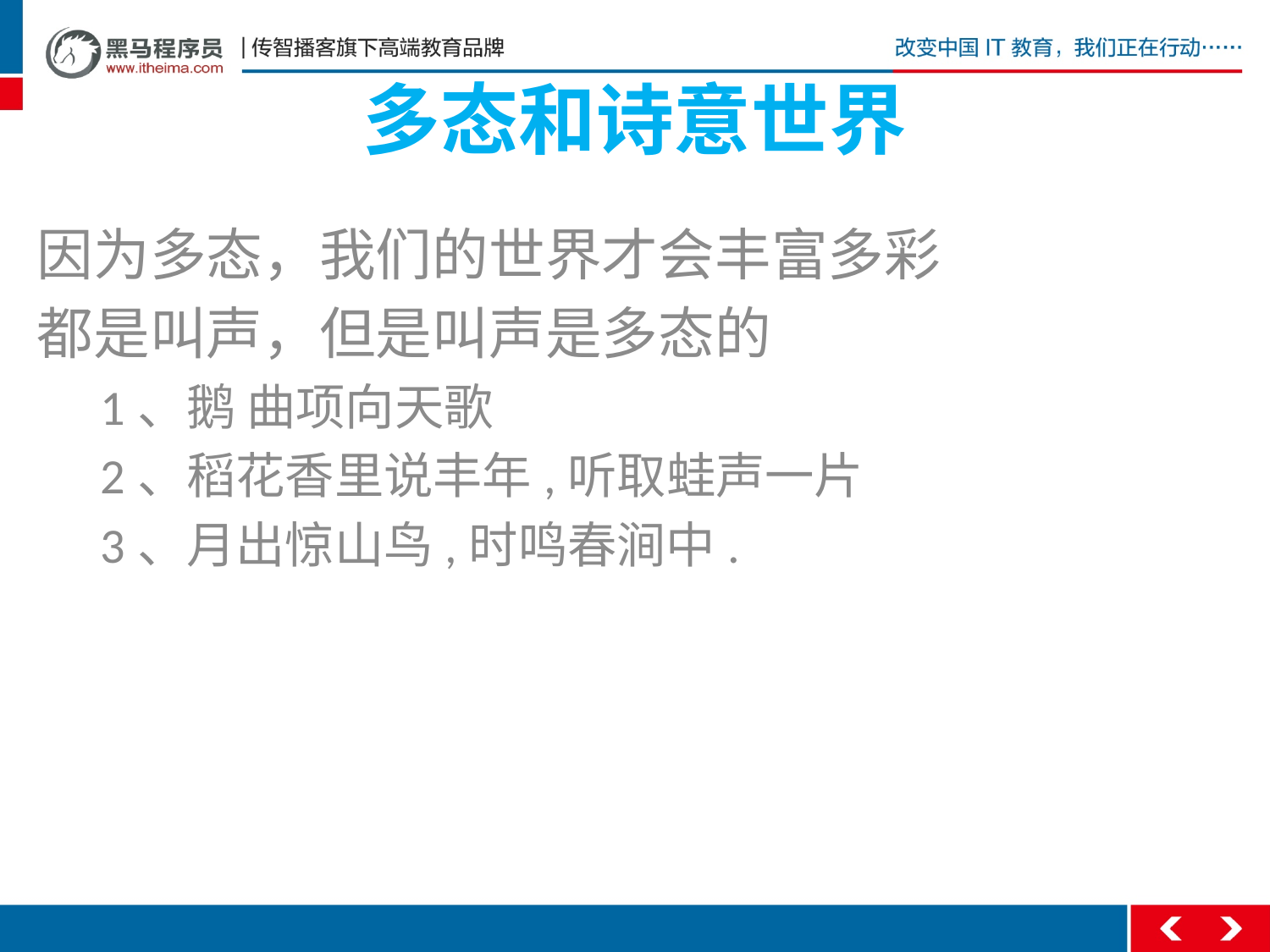

# 多态和诗意世界
因为多态，我们的世界才会丰富多彩
都是叫声，但是叫声是多态的
1、鹅 曲项向天歌
2、稻花香里说丰年,听取蛙声一片
3、月出惊山鸟,时鸣春涧中.